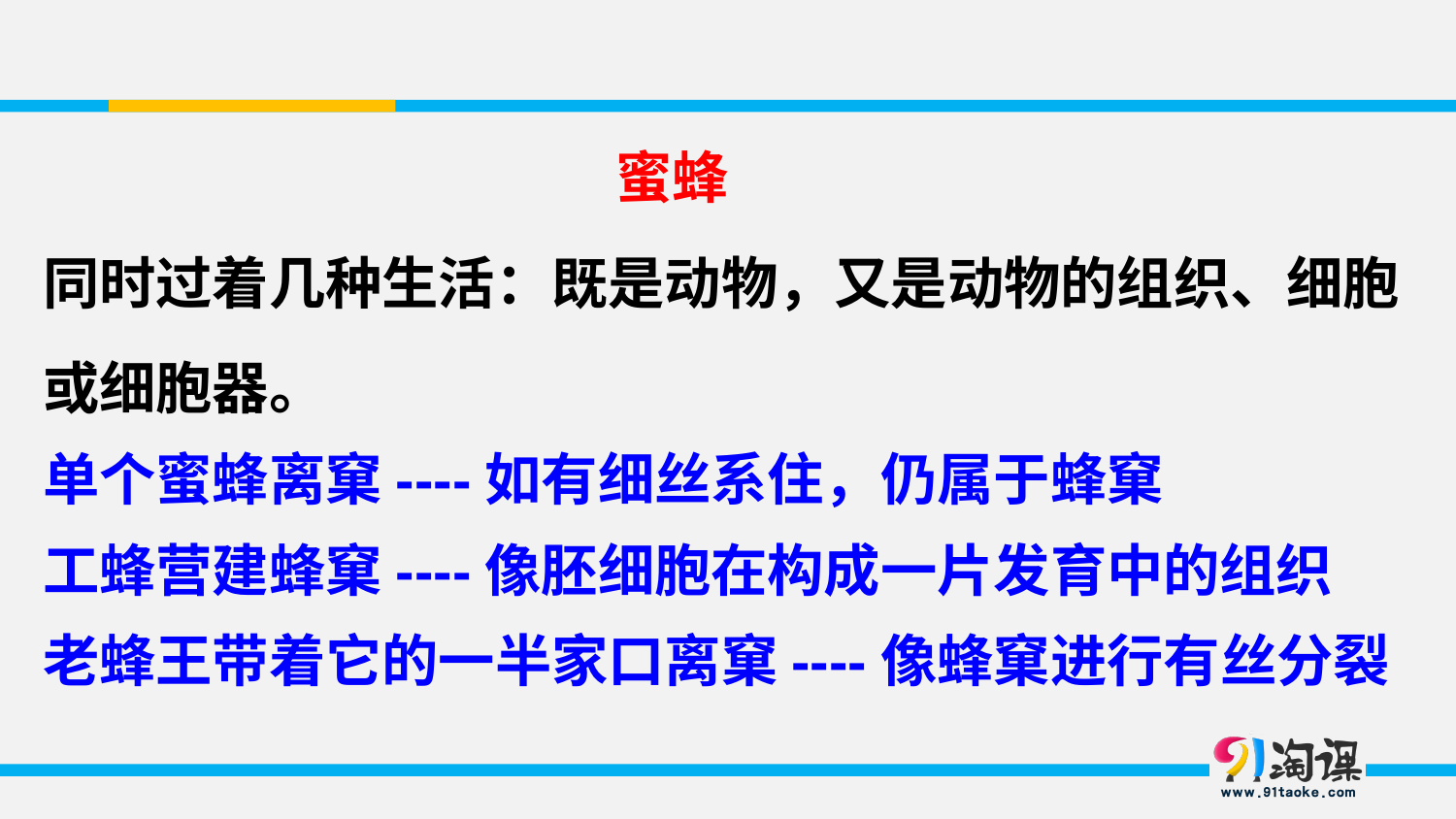

蜜蜂
同时过着几种生活：既是动物，又是动物的组织、细胞或细胞器。
单个蜜蜂离窠----如有细丝系住，仍属于蜂窠
工蜂营建蜂窠----像胚细胞在构成一片发育中的组织
老蜂王带着它的一半家口离窠----像蜂窠进行有丝分裂